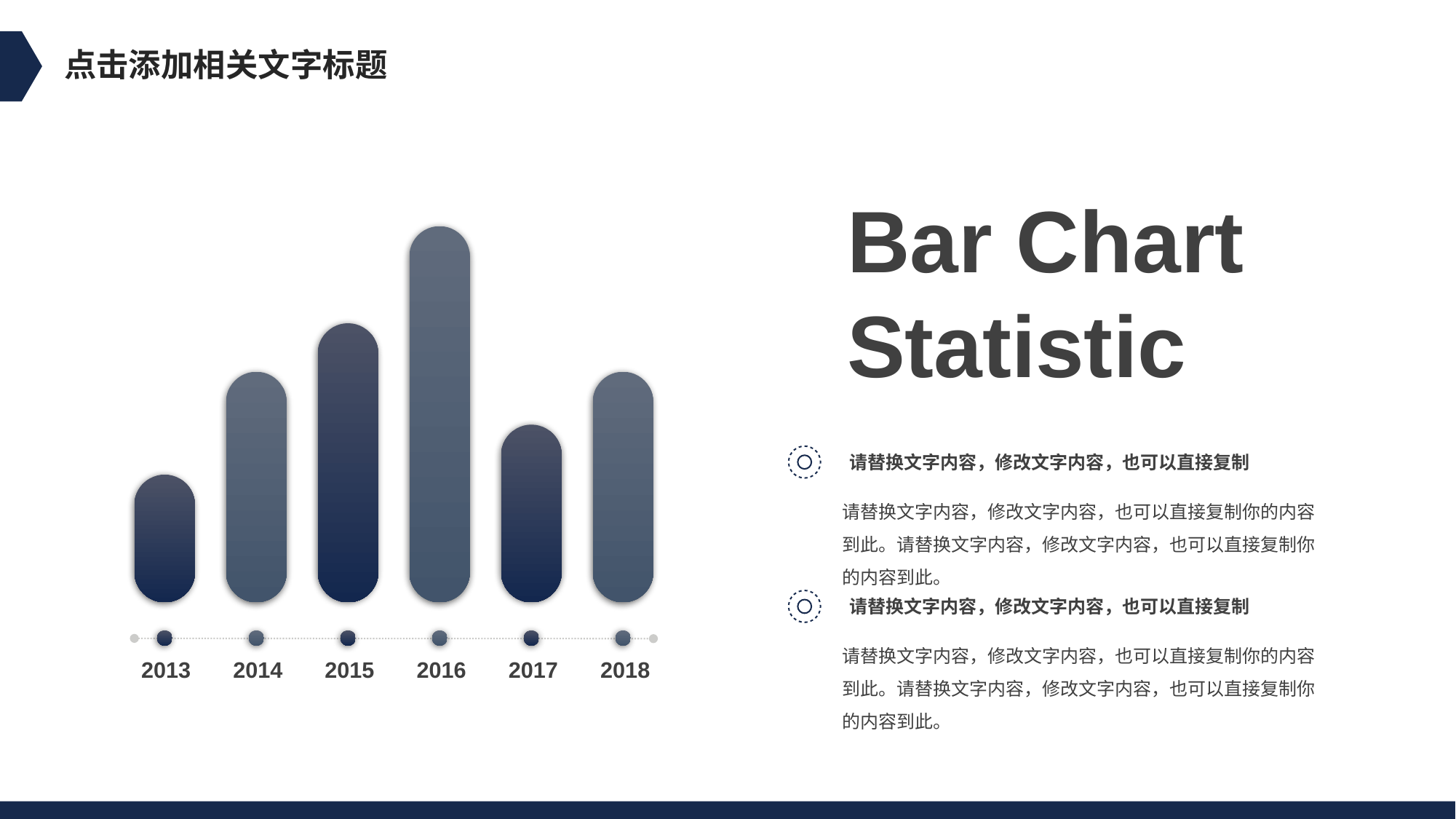

点击添加相关文字标题
Bar Chart
Statistic

请替换文字内容，修改文字内容，也可以直接复制

请替换文字内容，修改文字内容，也可以直接复制你的内容到此。请替换文字内容，修改文字内容，也可以直接复制你的内容到此。

请替换文字内容，修改文字内容，也可以直接复制
请替换文字内容，修改文字内容，也可以直接复制你的内容到此。请替换文字内容，修改文字内容，也可以直接复制你的内容到此。

2013
2014
2015
2016
2017
2018